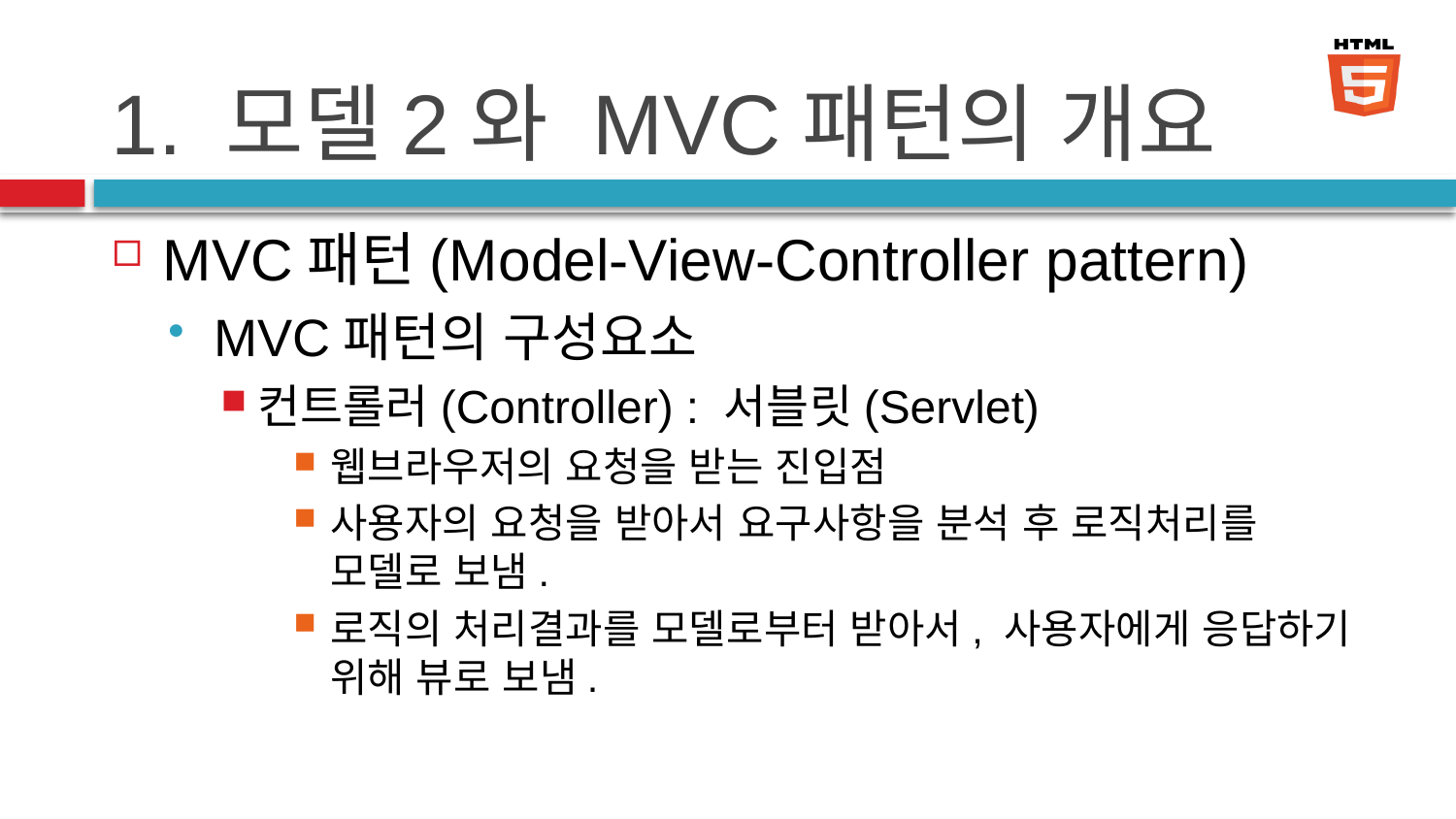

# 1. 모델2와 MVC패턴의 개요
MVC패턴(Model-View-Controller pattern)
MVC패턴의 구성요소
컨트롤러(Controller) : 서블릿(Servlet)
웹브라우저의 요청을 받는 진입점
사용자의 요청을 받아서 요구사항을 분석 후 로직처리를 모델로 보냄.
로직의 처리결과를 모델로부터 받아서, 사용자에게 응답하기 위해 뷰로 보냄.